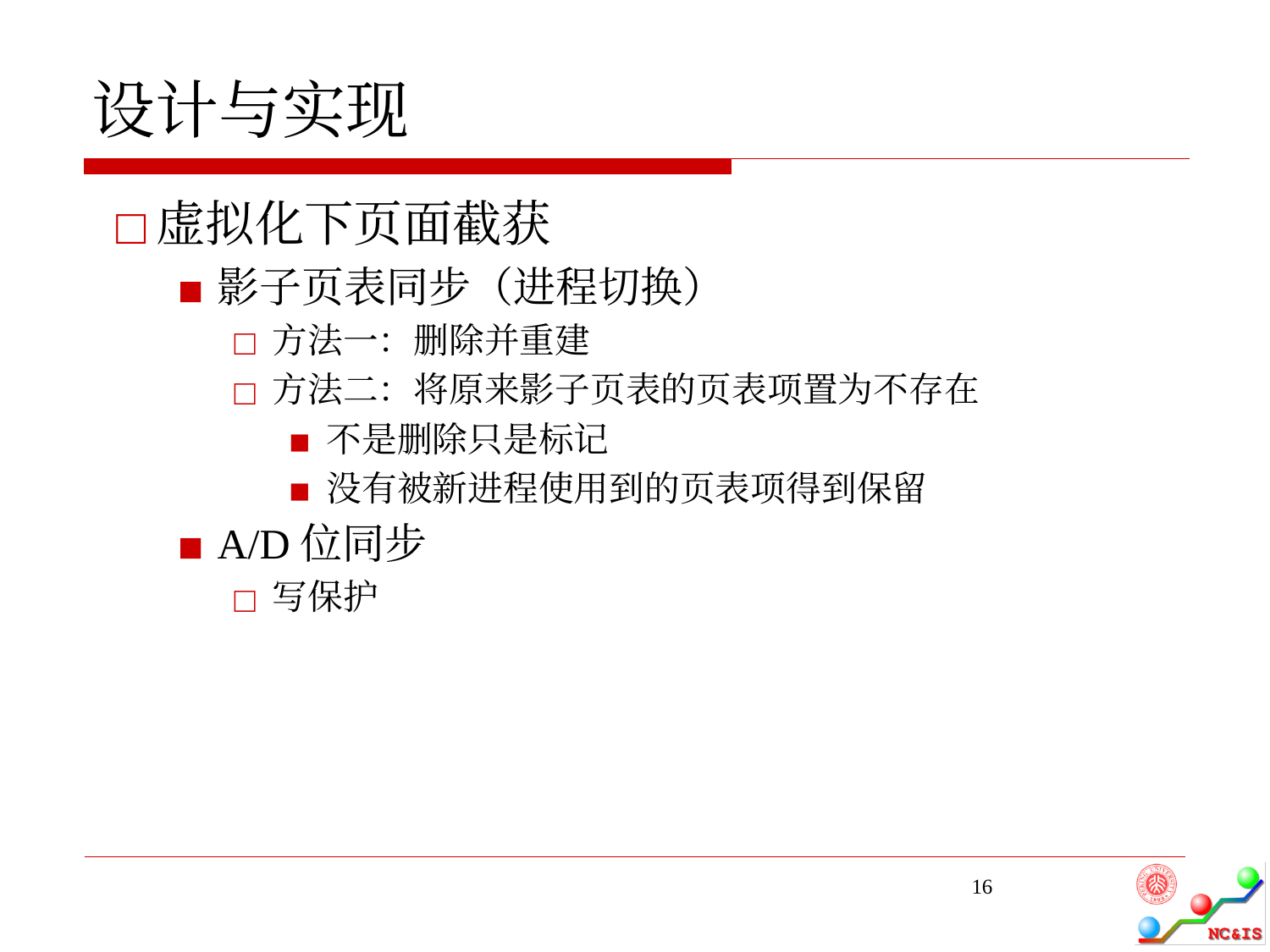

# 设计与实现
虚拟化下页面截获
影子页表同步（进程切换）
方法一：删除并重建
方法二：将原来影子页表的页表项置为不存在
不是删除只是标记
没有被新进程使用到的页表项得到保留
A/D位同步
写保护
16